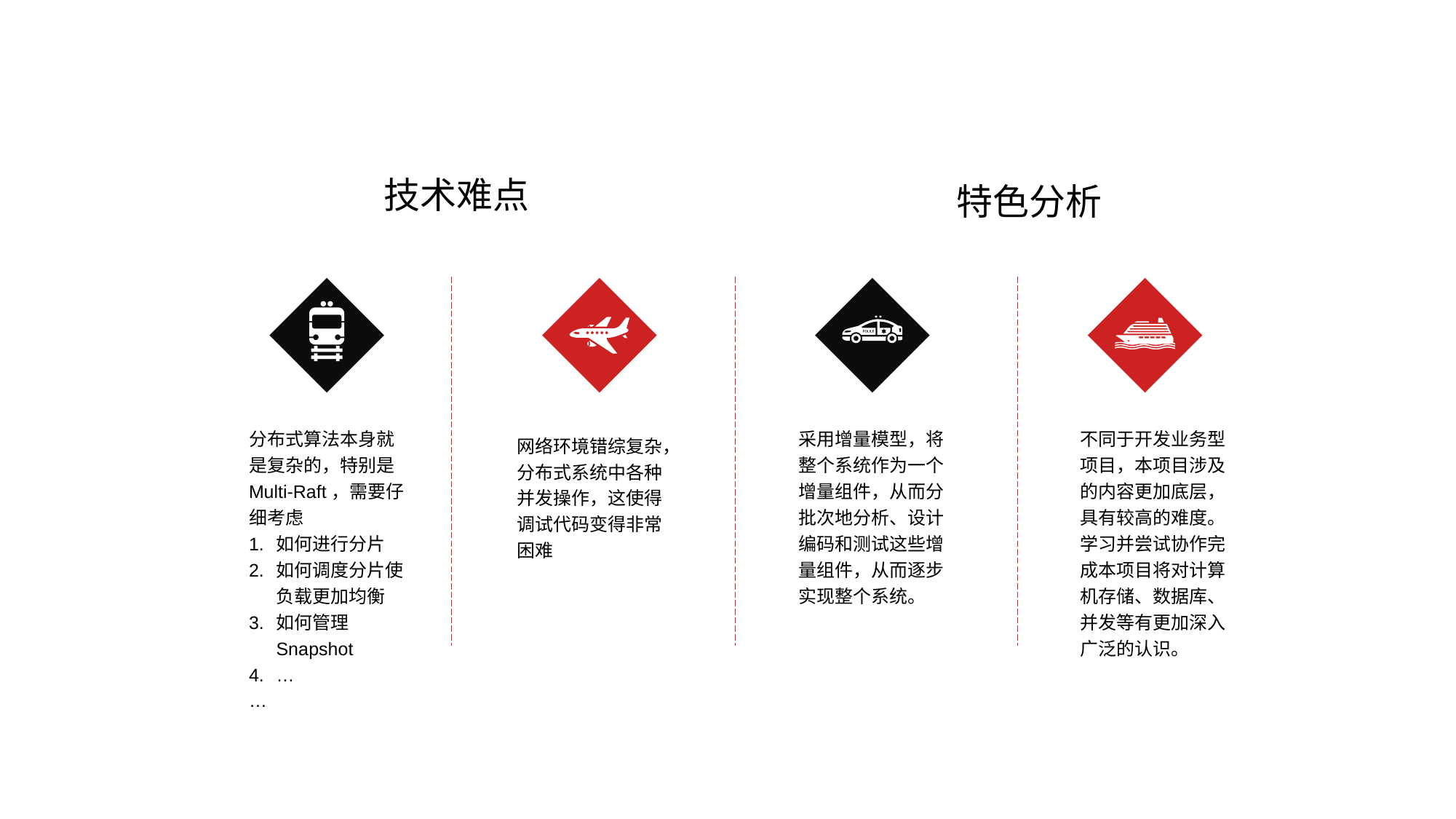

技术难点
特色分析

分布式算法本身就是复杂的，特别是Multi-Raft，需要仔细考虑
如何进行分片
如何调度分片使负载更加均衡
如何管理Snapshot
…
…

采用增量模型，将整个系统作为一个增量组件，从而分批次地分析、设计编码和测试这些增量组件，从而逐步实现整个系统。
不同于开发业务型项目，本项目涉及的内容更加底层，具有较高的难度。学习并尝试协作完成本项目将对计算机存储、数据库、并发等有更加深入广泛的认识。
网络环境错综复杂，分布式系统中各种并发操作，这使得调试代码变得非常困难